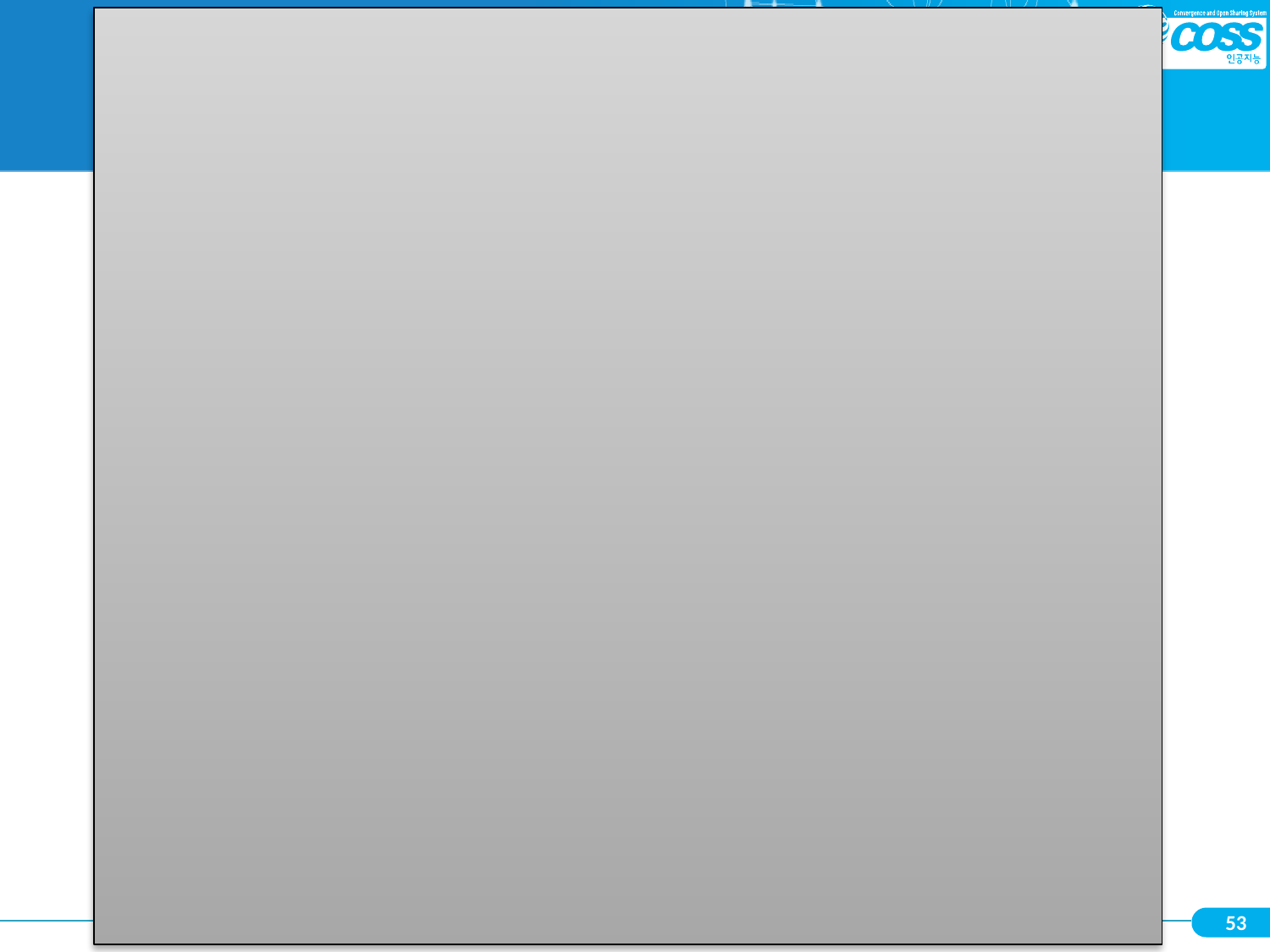

import random
print("구구단 게임입니다.")
i = 0
score = 0
while i < 3 :
    num1 = random.randint(1, 9)
    num2 = random.randint(1, 9)
    result = num1 * num2
    print(num1, "*", num2, "= ", end="")
    ans = int(input())
    if ans == result :
        print("맞습니다.")
        score += 1
    else :
        print("틀렸습니다.")
    i += 1
print("\n총 3문제 중", score,"문제 맞추셨습니다. ")